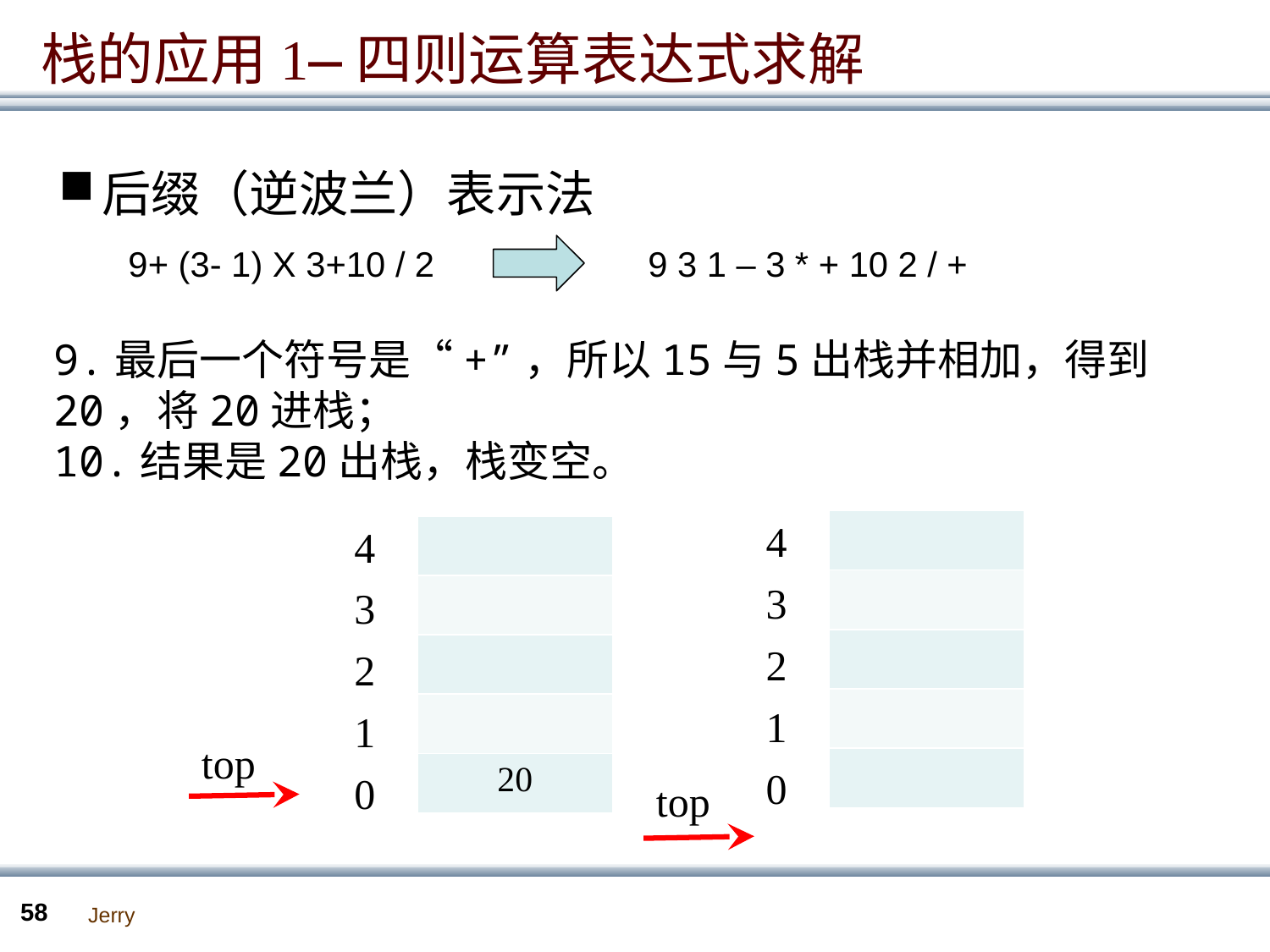

栈的应用1—四则运算表达式求解
后缀（逆波兰）表示法
9+ (3- 1) X 3+10 / 2

9 3 1 – 3 * + 10 2 / +
9.最后一个符号是“+”，所以15与5出栈并相加，得到20，将20进栈；
10.结果是20出栈，栈变空。
4
|  |
| --- |
|  |
|  |
|  |
|  |
4
|  |
| --- |
|  |
|  |
|  |
| 20 |
3
3
2
2
1
1
top
0
0
top